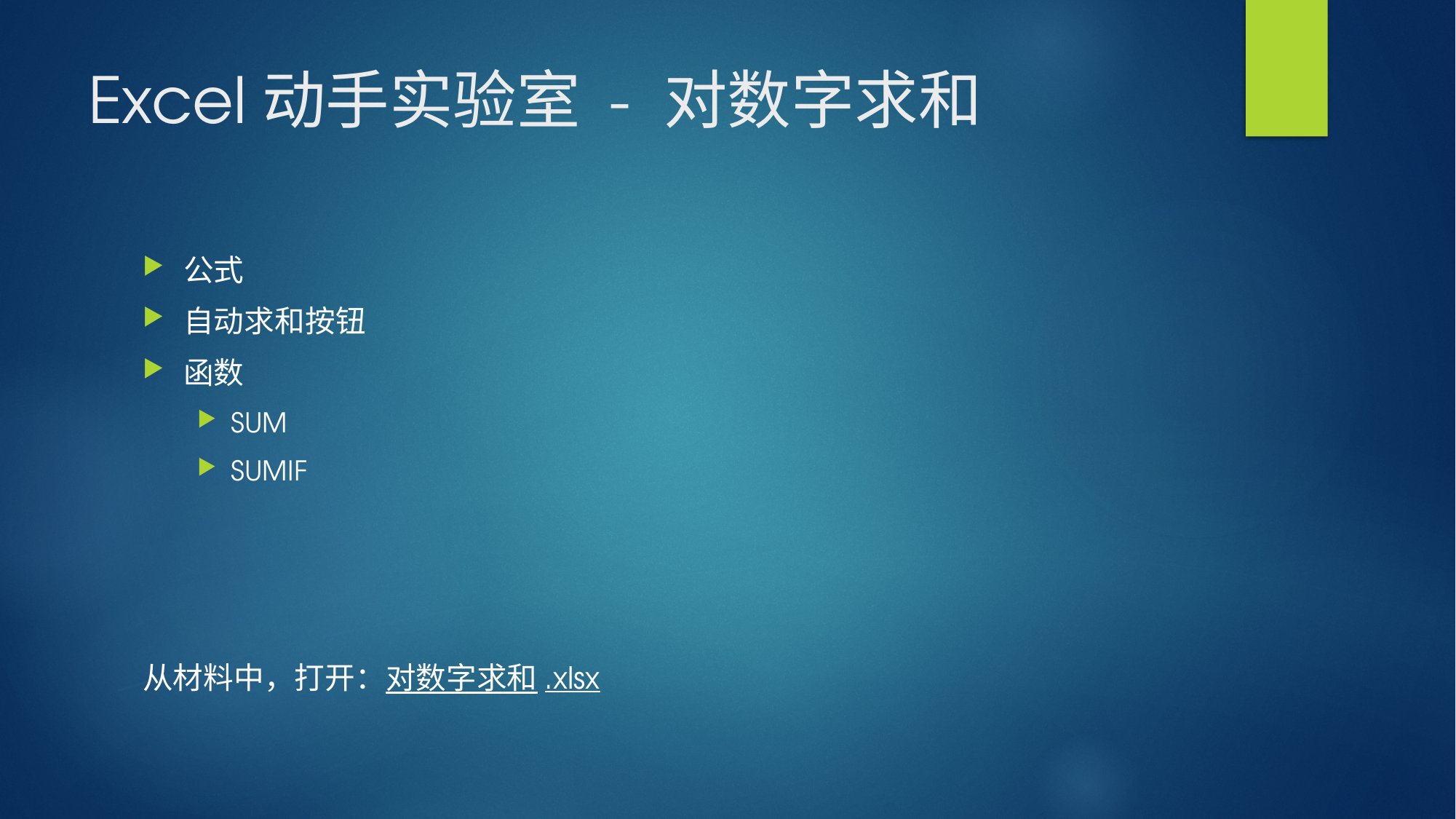

# Excel动手实验室 - 对数字求和
公式
自动求和按钮
函数
SUM
SUMIF

从材料中，打开：对数字求和.xlsx